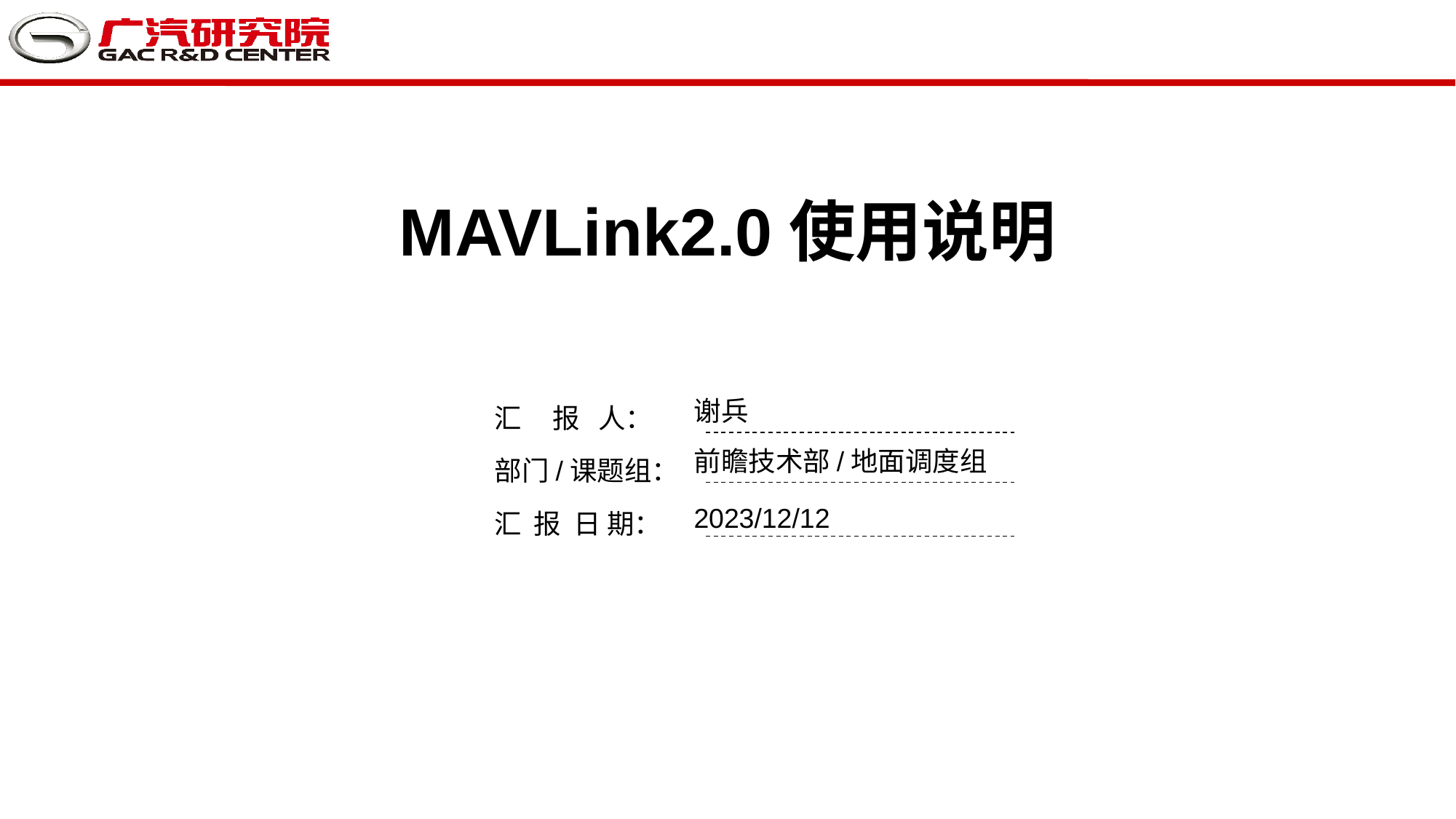

MAVLink2.0使用说明
汇     报   人：
部门/课题组：
汇  报  日 期：
谢兵
前瞻技术部/地面调度组

2023/12/12